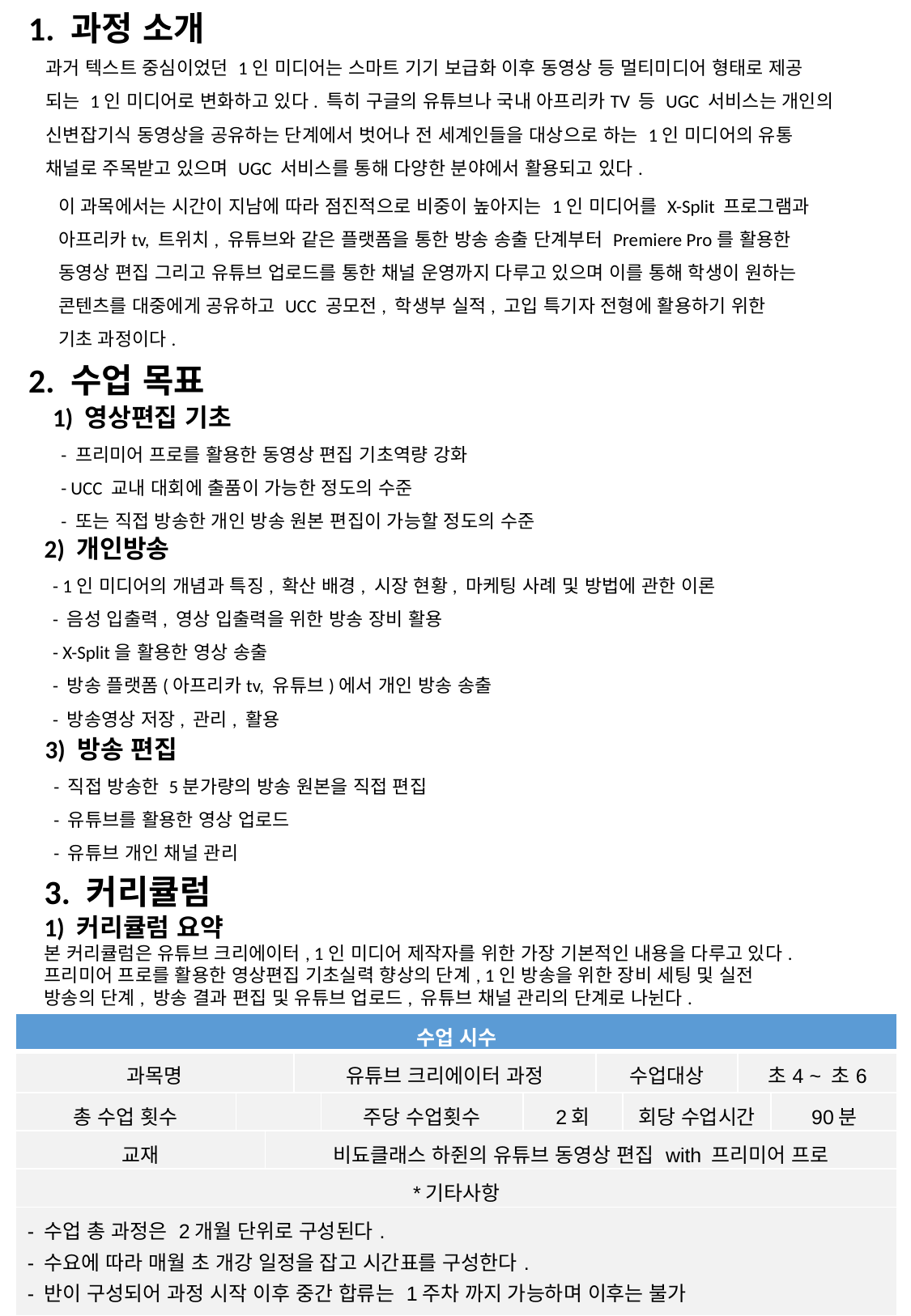

1. 과정 소개
과거 텍스트 중심이었던 1인 미디어는 스마트 기기 보급화 이후 동영상 등 멀티미디어 형태로 제공
되는 1인 미디어로 변화하고 있다. 특히 구글의 유튜브나 국내 아프리카TV 등 UGC 서비스는 개인의
신변잡기식 동영상을 공유하는 단계에서 벗어나 전 세계인들을 대상으로 하는 1인 미디어의 유통
채널로 주목받고 있으며 UGC 서비스를 통해 다양한 분야에서 활용되고 있다.
이 과목에서는 시간이 지남에 따라 점진적으로 비중이 높아지는 1인 미디어를 X-Split 프로그램과
아프리카tv, 트위치, 유튜브와 같은 플랫폼을 통한 방송 송출 단계부터 Premiere Pro를 활용한
동영상 편집 그리고 유튜브 업로드를 통한 채널 운영까지 다루고 있으며 이를 통해 학생이 원하는
콘텐츠를 대중에게 공유하고 UCC 공모전, 학생부 실적, 고입 특기자 전형에 활용하기 위한
기초 과정이다.
2. 수업 목표
1) 영상편집 기초
  - 프리미어 프로를 활용한 동영상 편집 기초역량 강화
  - UCC 교내 대회에 출품이 가능한 정도의 수준
  - 또는 직접 방송한 개인 방송 원본 편집이 가능할 정도의 수준
2) 개인방송
  - 1인 미디어의 개념과 특징, 확산 배경, 시장 현황, 마케팅 사례 및 방법에 관한 이론
  - 음성 입출력, 영상 입출력을 위한 방송 장비 활용
  - X-Split을 활용한 영상 송출
  - 방송 플랫폼(아프리카tv, 유튜브)에서 개인 방송 송출
  - 방송영상 저장, 관리, 활용
3) 방송 편집
  - 직접 방송한 5분가량의 방송 원본을 직접 편집
  - 유튜브를 활용한 영상 업로드
  - 유튜브 개인 채널 관리
3. 커리큘럼
1) 커리큘럼 요약
본 커리큘럼은 유튜브 크리에이터, 1인 미디어 제작자를 위한 가장 기본적인 내용을 다루고 있다.
프리미어 프로를 활용한 영상편집 기초실력 향상의 단계, 1인 방송을 위한 장비 세팅 및 실전
방송의 단계, 방송 결과 편집 및 유튜브 업로드, 유튜브 채널 관리의 단계로 나뉜다.
| 수업 시수 |  |  |  |  |  |  |  |  |  |
| --- | --- | --- | --- | --- | --- | --- | --- | --- | --- |
| 과목명 |  |  | 유튜브 크리에이터 과정 |  |  | 수업대상 |  | 초4 ~ 초6 |  |
| 총 수업 횟수 |  |  |  | 주당 수업횟수 | 2회 |  | 회당 수업시간 |  | 90분 |
| 교재 |  | 비됴클래스 하쥔의 유튜브 동영상 편집 with 프리미어 프로 |  |  |  |  |  |  |  |
| \*기타사항 |  |  |  |  |  |  |  |  |  |
| - 수업 총 과정은 2개월 단위로 구성된다. - 수요에 따라 매월 초 개강 일정을 잡고 시간표를 구성한다. - 반이 구성되어 과정 시작 이후 중간 합류는 1주차 까지 가능하며 이후는 불가 - 매 월초 과정이 시작되므로 대기 학생 관리 필요 |  |  |  |  |  |  |  |  |  |